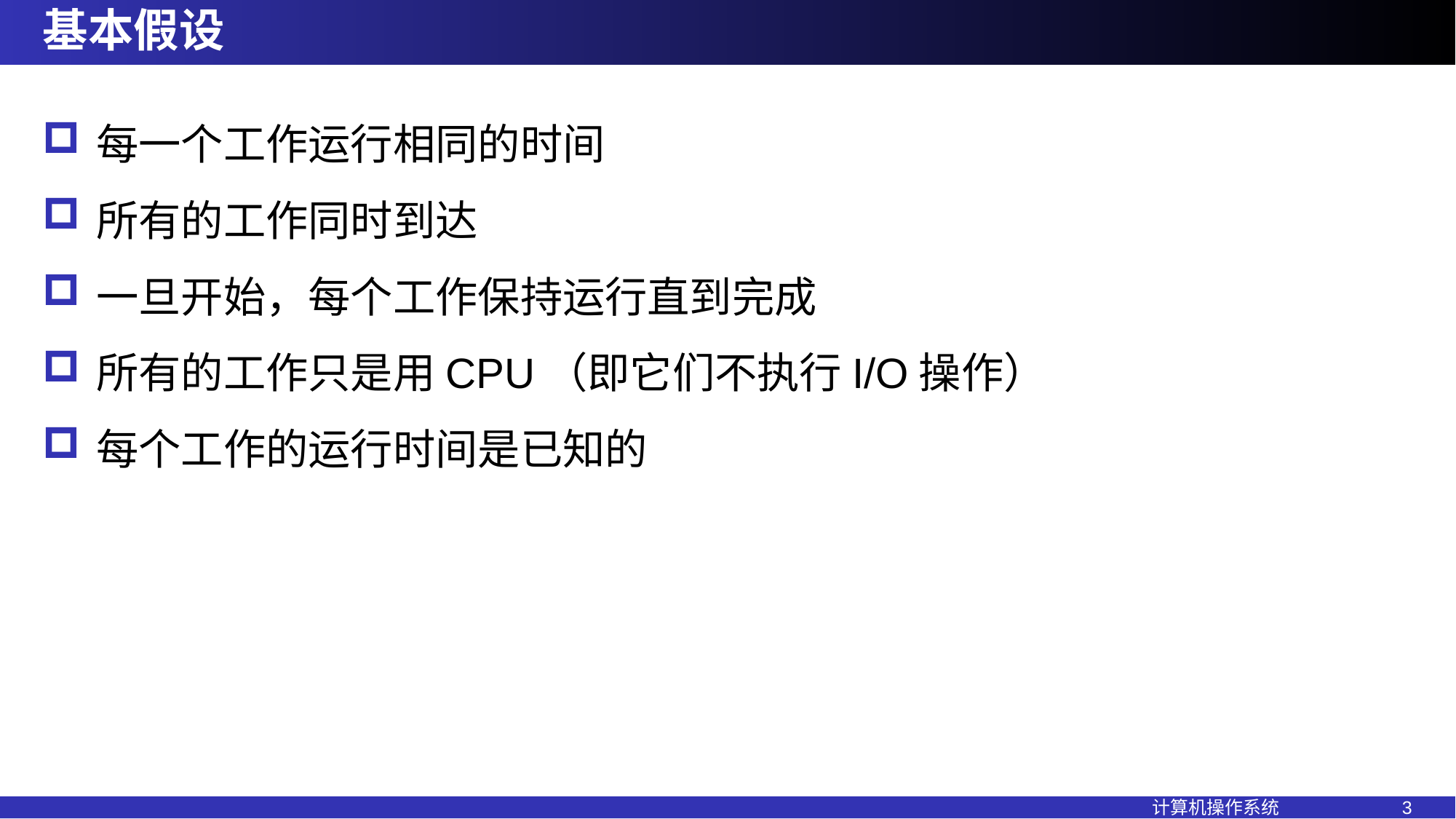

# 基本假设
每一个工作运行相同的时间
所有的工作同时到达
一旦开始，每个工作保持运行直到完成
所有的工作只是用CPU（即它们不执行I/O操作）
每个工作的运行时间是已知的
计算机操作系统                     3